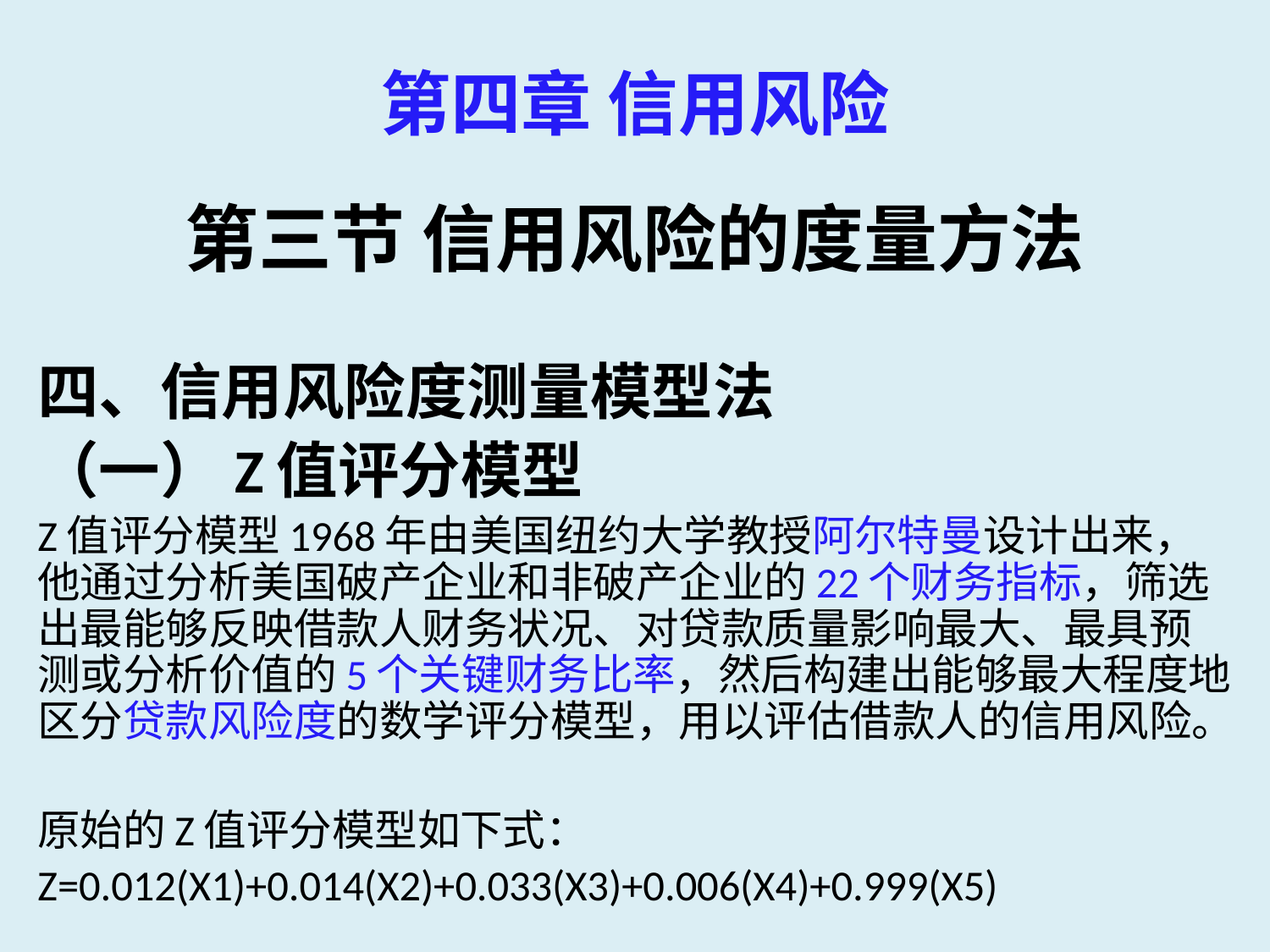

# 第四章 信用风险
第三节 信用风险的度量方法

四、信用风险度测量模型法
（一）Z值评分模型
Z值评分模型1968年由美国纽约大学教授阿尔特曼设计出来，他通过分析美国破产企业和非破产企业的22个财务指标，筛选出最能够反映借款人财务状况、对贷款质量影响最大、最具预测或分析价值的5个关键财务比率，然后构建出能够最大程度地区分贷款风险度的数学评分模型，用以评估借款人的信用风险。

原始的Z值评分模型如下式：
Z=0.012(X1)+0.014(X2)+0.033(X3)+0.006(X4)+0.999(X5)